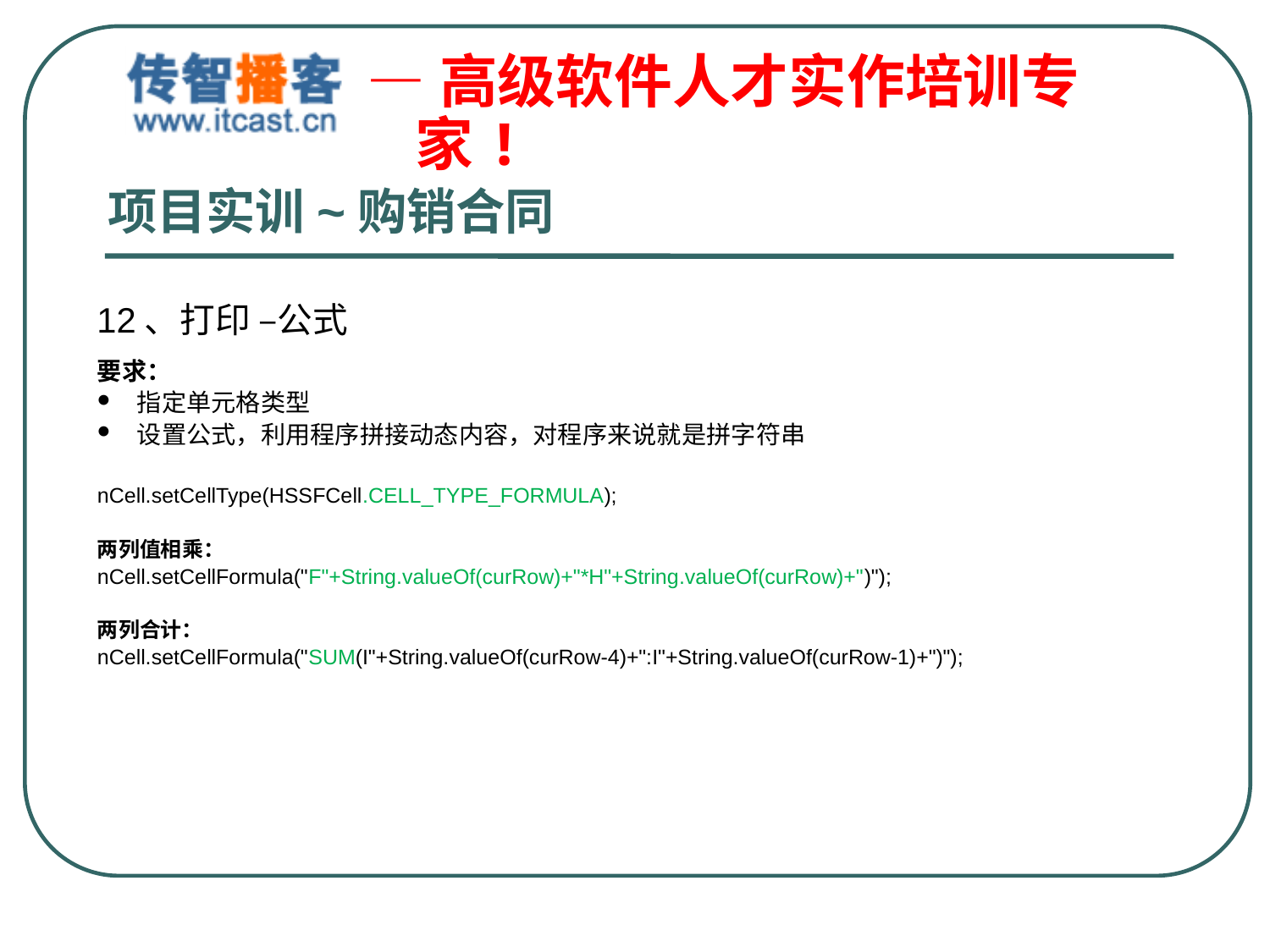

# 项目实训~购销合同
12、打印 –公式
要求：
指定单元格类型
设置公式，利用程序拼接动态内容，对程序来说就是拼字符串

nCell.setCellType(HSSFCell.CELL_TYPE_FORMULA);

两列值相乘：
nCell.setCellFormula("F"+String.valueOf(curRow)+"*H"+String.valueOf(curRow)+")");

两列合计：
nCell.setCellFormula("SUM(I"+String.valueOf(curRow-4)+":I"+String.valueOf(curRow-1)+")");